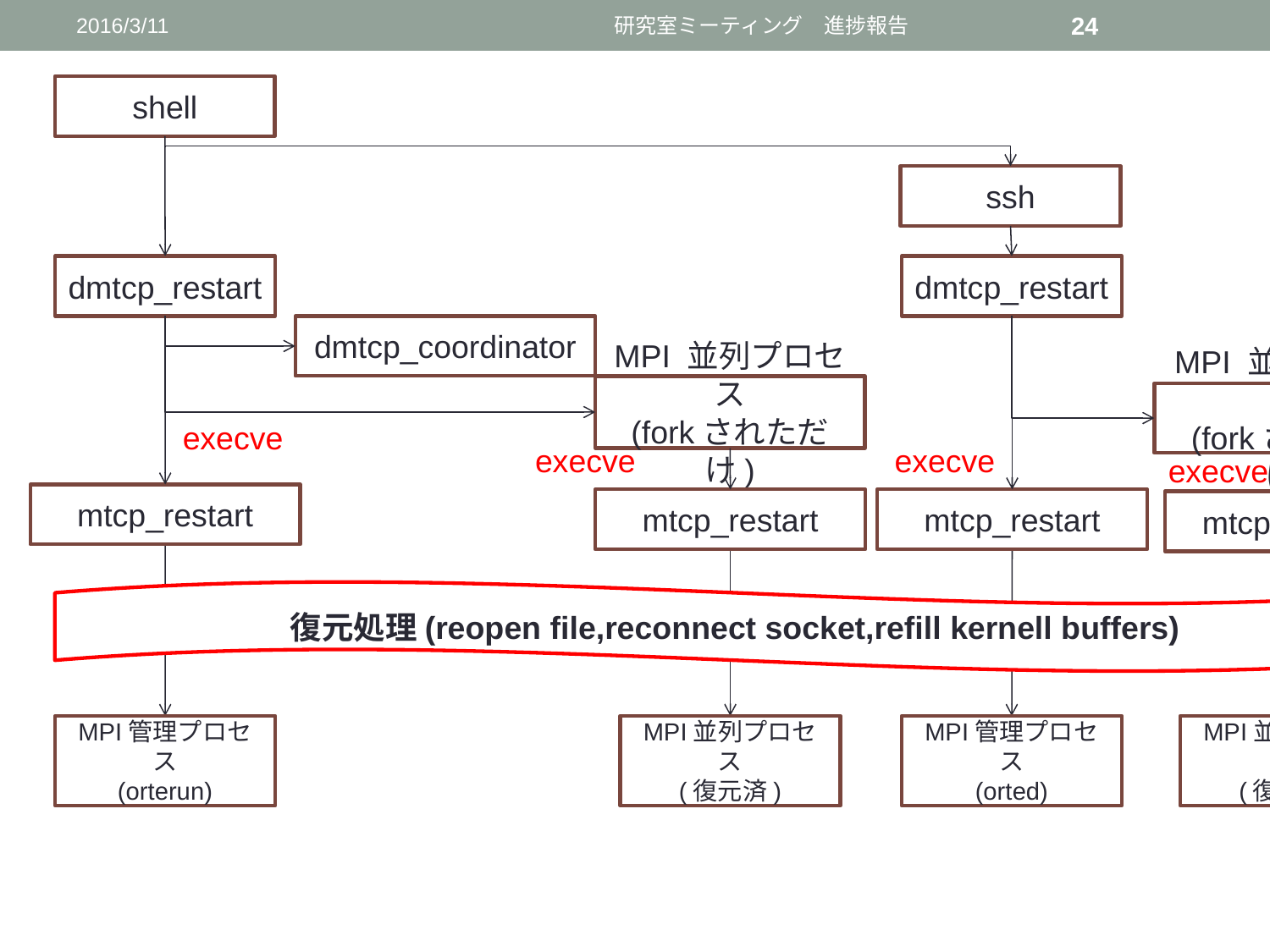

2016/3/11
研究室ミーティング　進捗報告
24
shell
ssh
dmtcp_restart
dmtcp_restart
dmtcp_coordinator
MPI 並列プロセス
(forkされただけ)
MPI 並列プロセス
(forkされただけ)
execve
execve
execve
execve
mtcp_restart
mtcp_restart
mtcp_restart
mtcp_restart
復元処理(reopen file,reconnect socket,refill kernell buffers)
MPI管理プロセス
(orterun)
MPI並列プロセス
(復元済)
MPI管理プロセス
(orted)
MPI並列プロセス
(復元済)